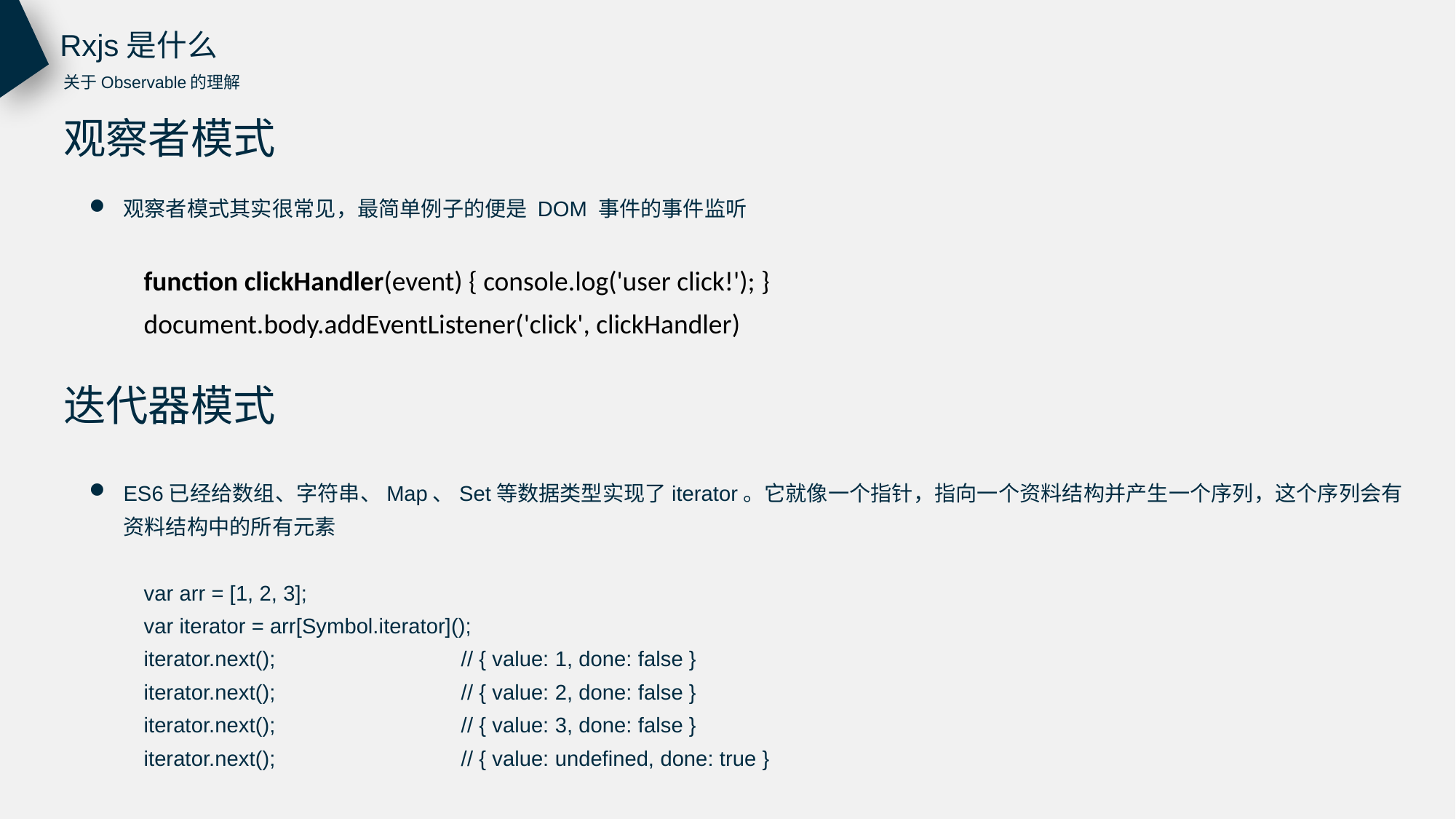

Rxjs是什么
关于Observable的理解
观察者模式
观察者模式其实很常见，最简单例子的便是 DOM 事件的事件监听

function clickHandler(event) { console.log('user click!'); } document.body.addEventListener('click', clickHandler)

迭代器模式
ES6已经给数组、字符串、Map、Set等数据类型实现了iterator。它就像一个指针，指向一个资料结构并产生一个序列，这个序列会有资料结构中的所有元素

var arr = [1, 2, 3];
var iterator = arr[Symbol.iterator]();
iterator.next();                               // { value: 1, done: false }
iterator.next();                               // { value: 2, done: false }
iterator.next();                               // { value: 3, done: false }
iterator.next();                               // { value: undefined, done: true }